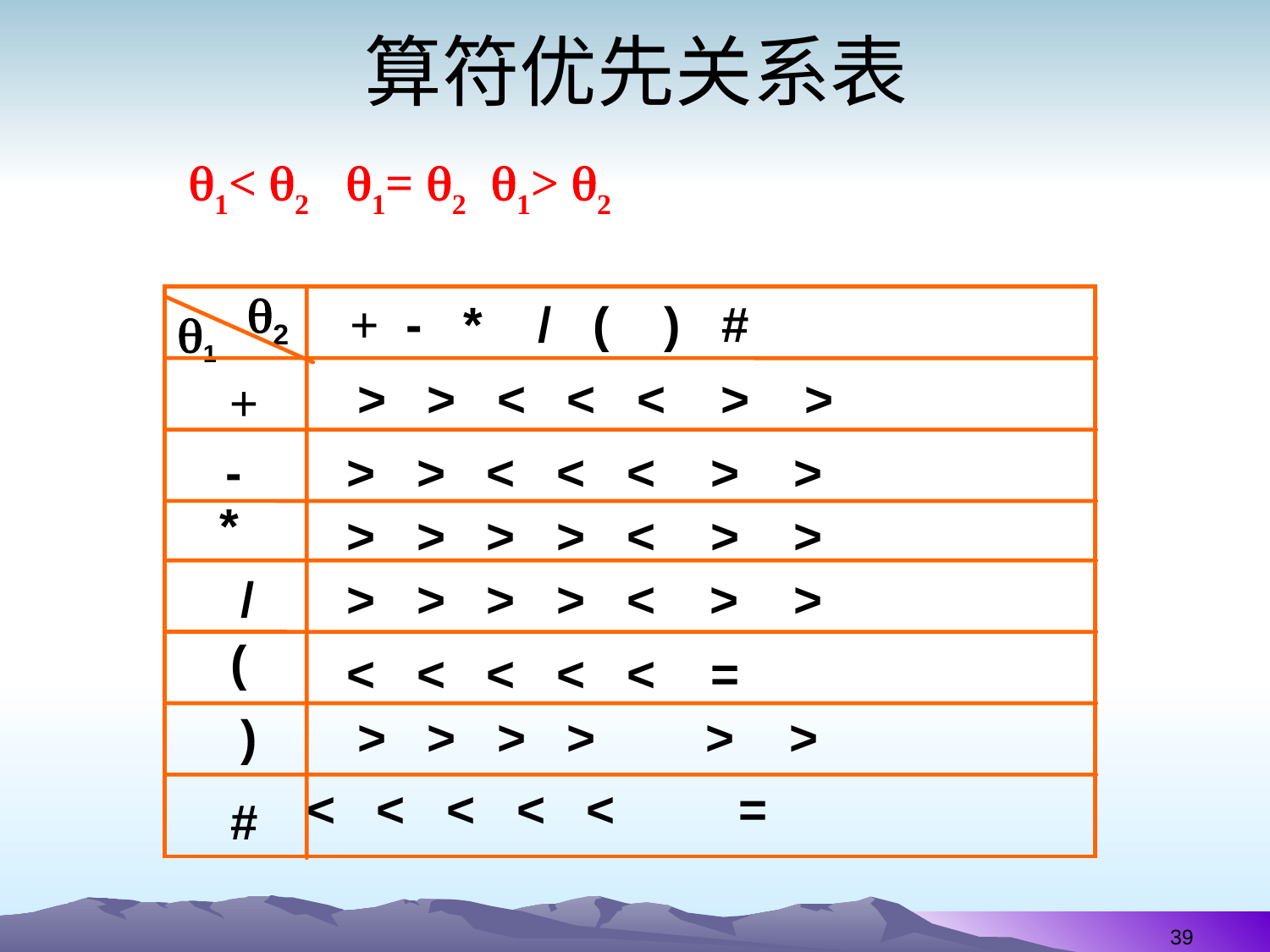

算符优先关系表
θ1< θ2   θ1= θ2  θ1> θ2
θ2

 +  -   *    /   (    )   #
θ1
>   >   <   <   <    >    >
+
-
>   >   <   <   <    >    >
*
>   >   >   >   <    >    >
/
>   >   >   >   <    >    >
(
<   <   <   <   <    =
)
>   >   >   >        >    >
<   <   <   <   <         =
#
39